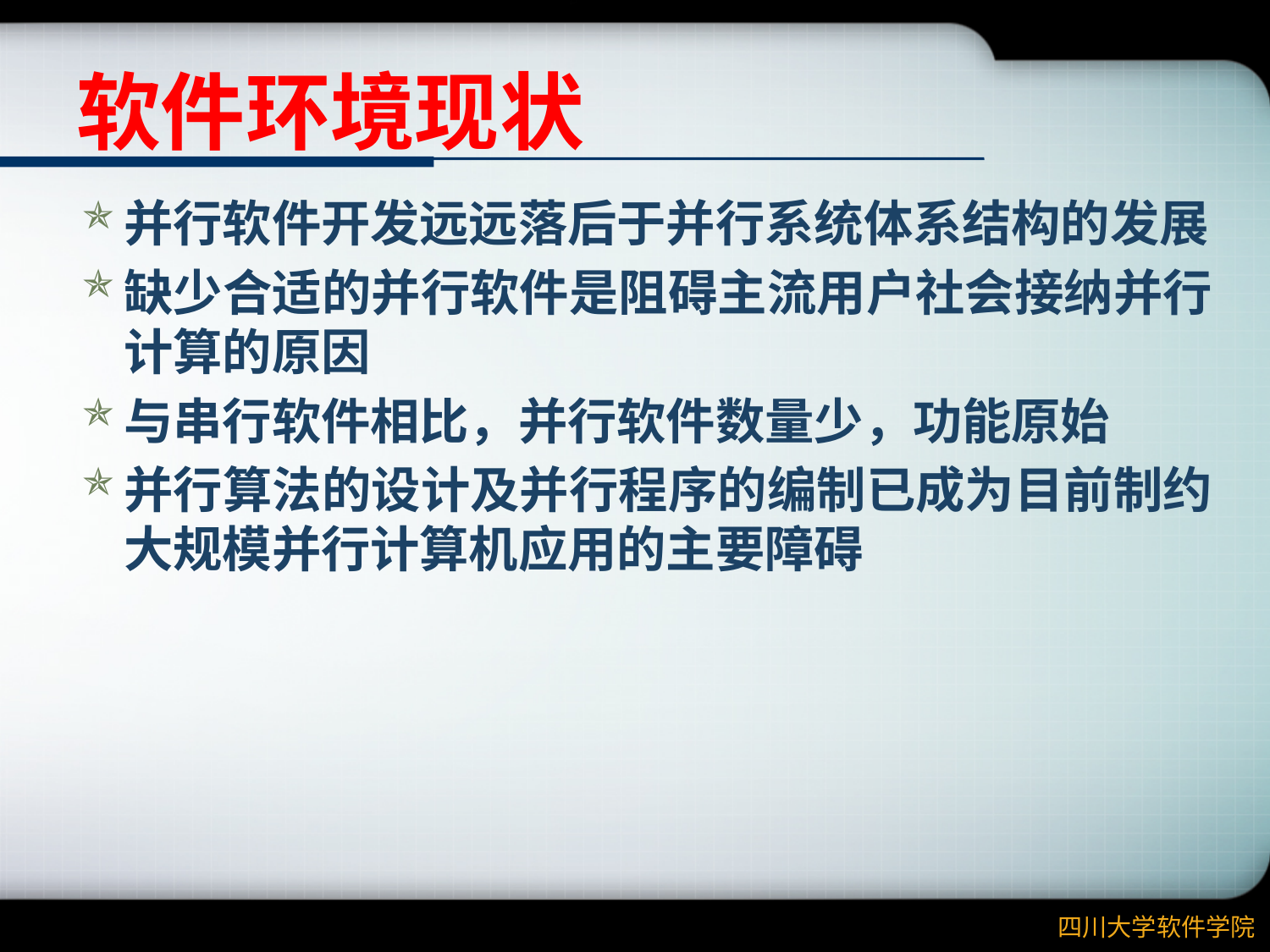

# 软件环境现状
并行软件开发远远落后于并行系统体系结构的发展
缺少合适的并行软件是阻碍主流用户社会接纳并行计算的原因
与串行软件相比，并行软件数量少，功能原始
并行算法的设计及并行程序的编制已成为目前制约大规模并行计算机应用的主要障碍